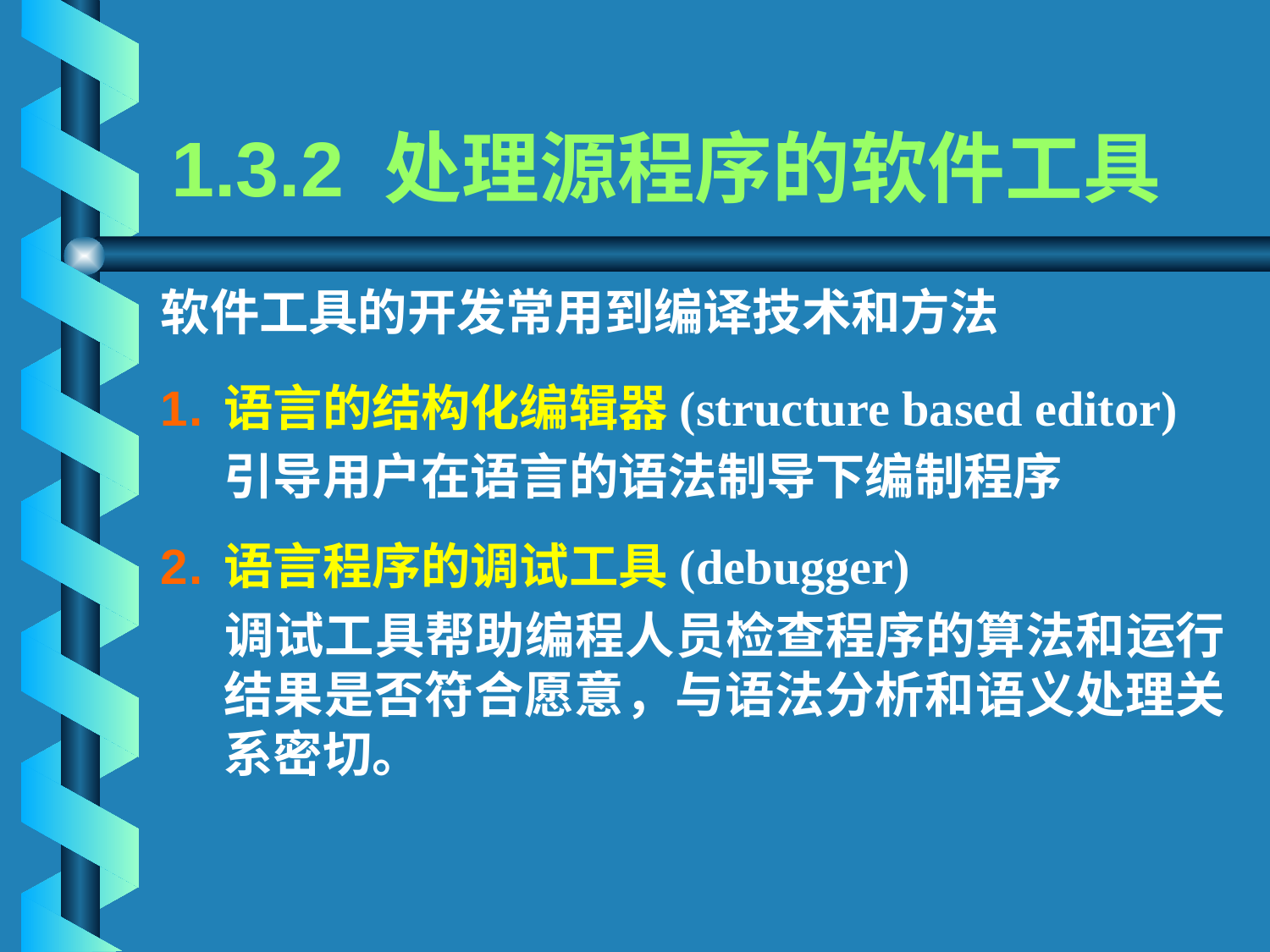

# 1.3.2 处理源程序的软件工具
软件工具的开发常用到编译技术和方法

语言的结构化编辑器(structure based editor)
	引导用户在语言的语法制导下编制程序
语言程序的调试工具(debugger)
	调试工具帮助编程人员检查程序的算法和运行结果是否符合愿意，与语法分析和语义处理关系密切。